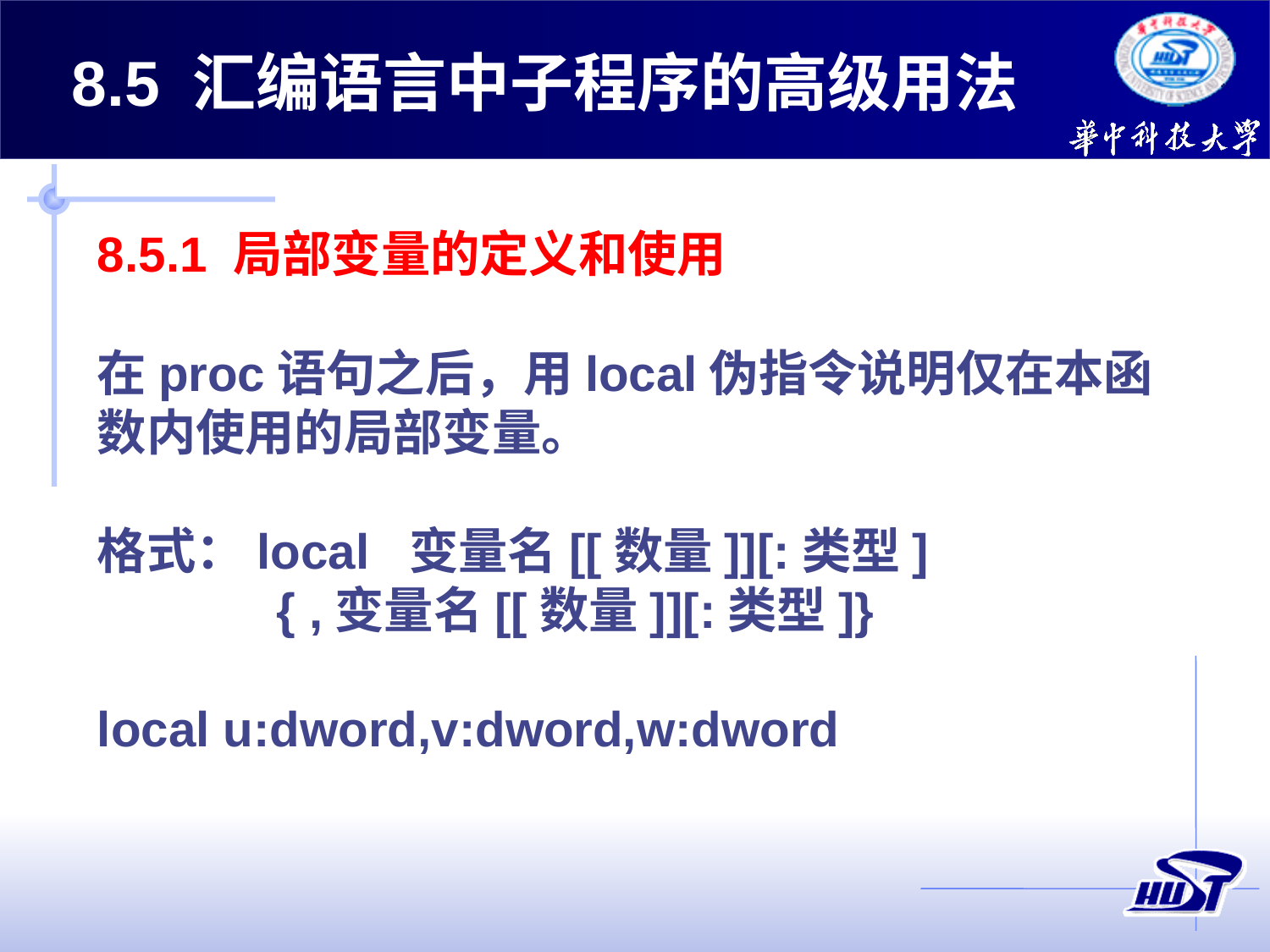

8.5 汇编语言中子程序的高级用法
8.5.1 局部变量的定义和使用
在proc语句之后，用local伪指令说明仅在本函数内使用的局部变量。

格式：local  变量名[[数量]][:类型]
             { ,变量名[[数量]][:类型]}

local u:dword,v:dword,w:dword